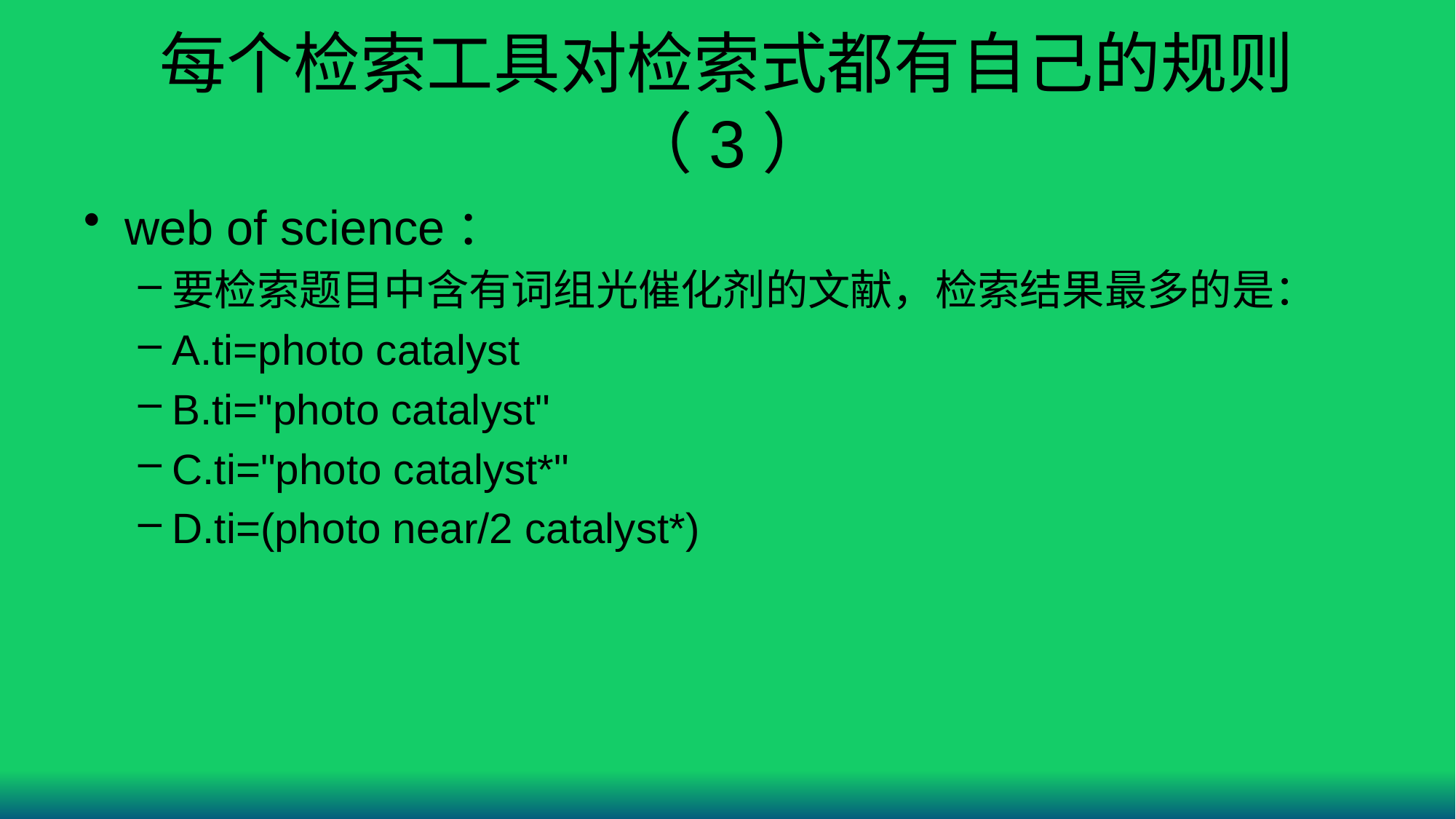

# 每个检索工具对检索式都有自己的规则（3）
web of science：
要检索题目中含有词组光催化剂的文献，检索结果最多的是：
A.ti=photo catalyst
B.ti="photo catalyst"
C.ti="photo catalyst*"
D.ti=(photo near/2 catalyst*)